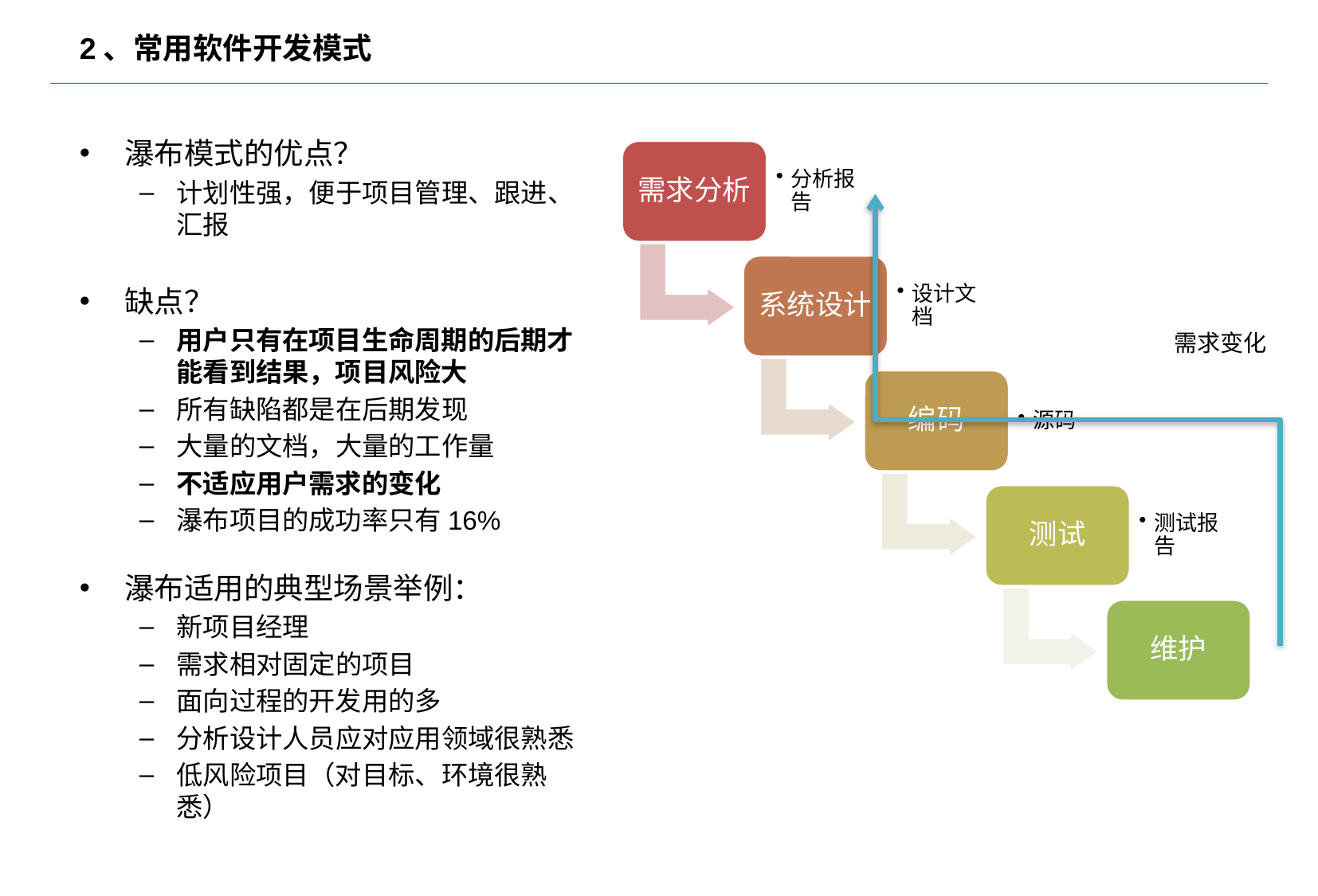

# 2、常用软件开发模式

瀑布模式的优点？
计划性强，便于项目管理、跟进、汇报

缺点？
用户只有在项目生命周期的后期才能看到结果，项目风险大
所有缺陷都是在后期发现
大量的文档，大量的工作量
不适应用户需求的变化
瀑布项目的成功率只有16%

瀑布适用的典型场景举例：
新项目经理
需求相对固定的项目
面向过程的开发用的多
分析设计人员应对应用领域很熟悉
低风险项目（对目标、环境很熟悉）

需求分析
分析报告
系统设计
设计文档
编码
源码
测试
测试报告
维护
需求变化